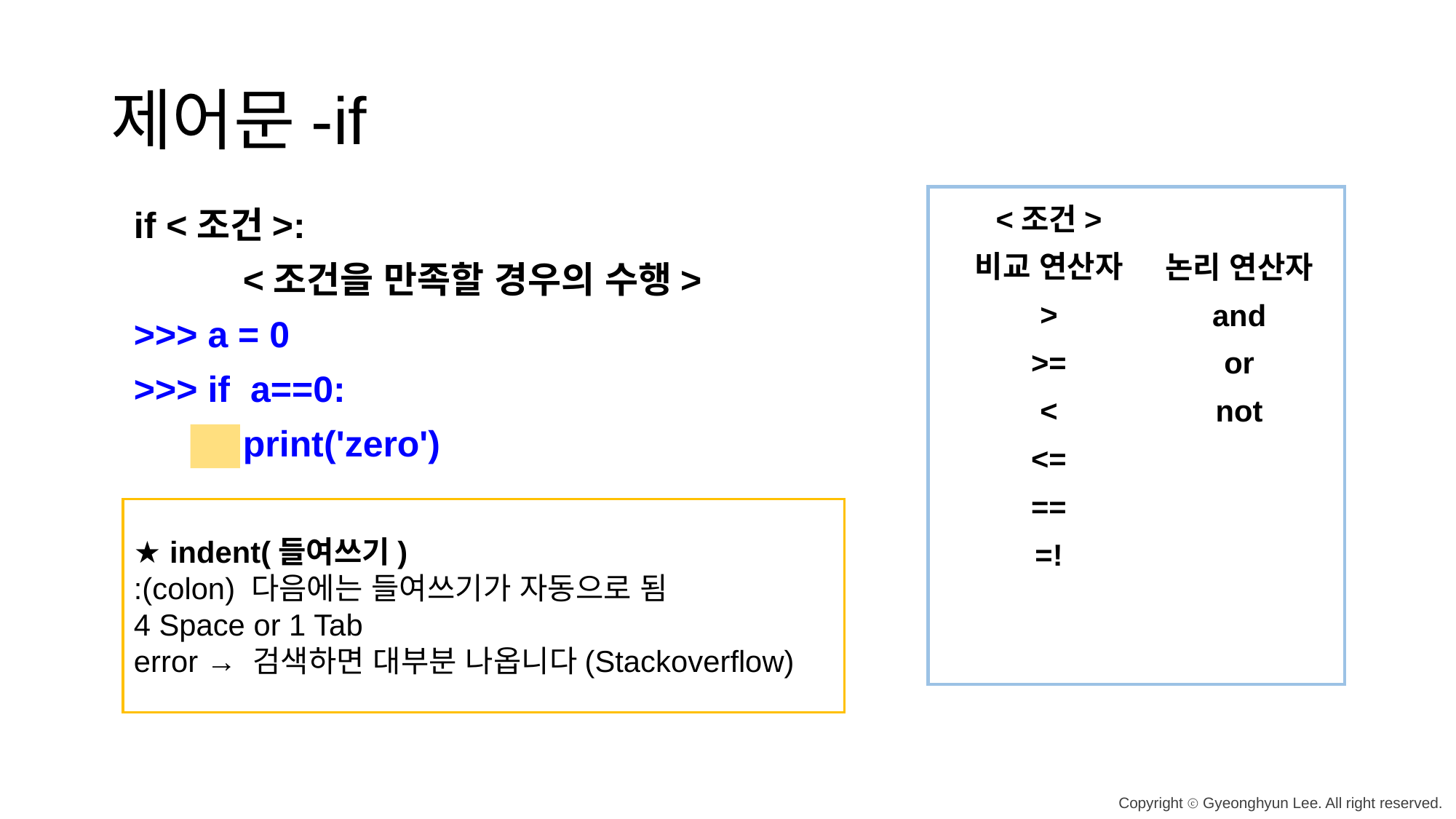

# 제어문-if

<조건>
비교 연산자
>
>=
<
<=
==
=!
논리 연산자
and
or
not

if <조건>:
	<조건을 만족할 경우의 수행>
>>> a = 0
>>> if  a==0:
      	print('zero')

★ indent(들여쓰기)
:(colon) 다음에는 들여쓰기가 자동으로 됨
4 Space or 1 Tab
error → 검색하면 대부분 나옵니다(Stackoverflow)